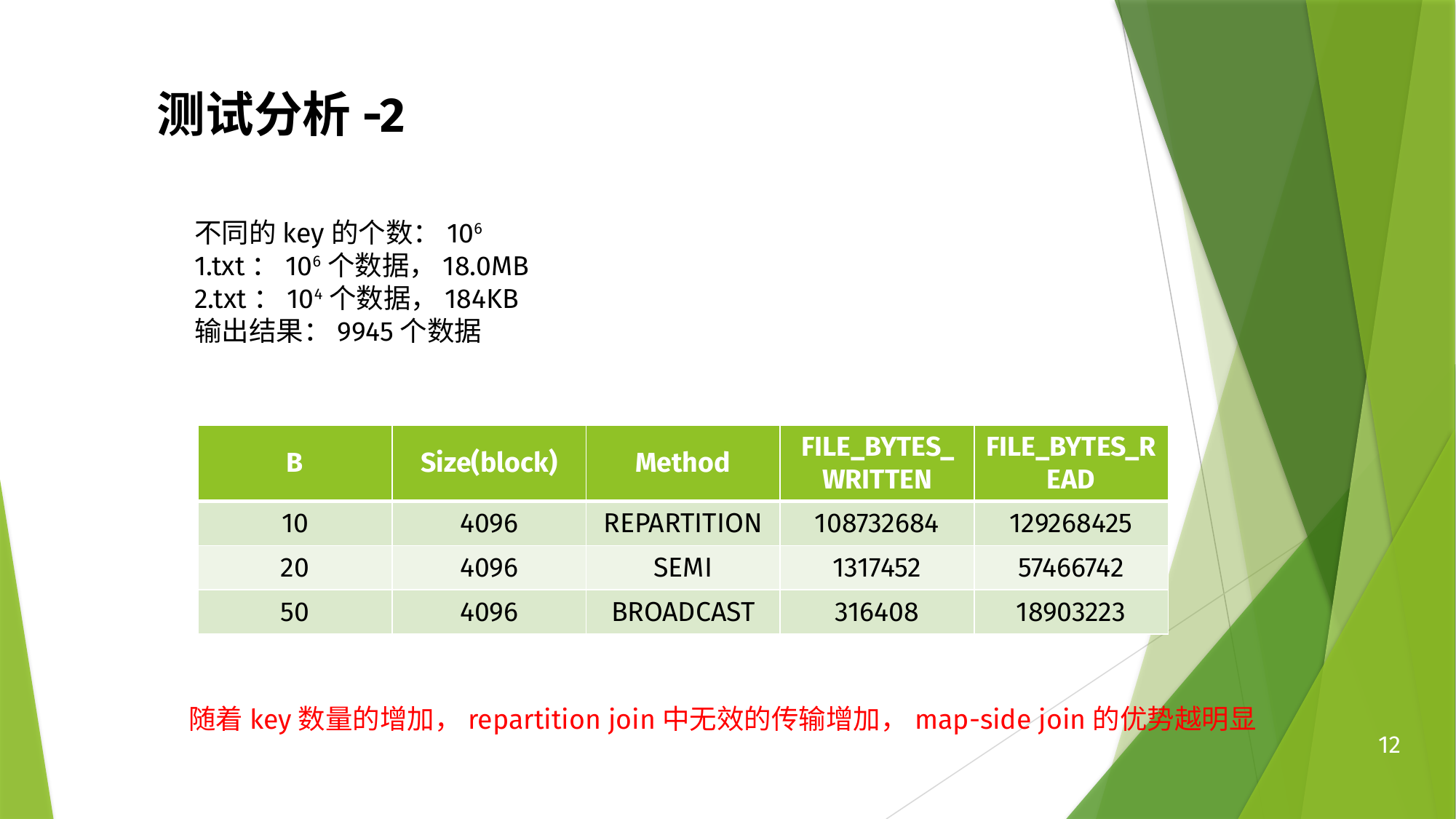

测试分析-2
不同的key的个数：106
1.txt：106个数据，18.0MB
2.txt：104个数据，184KB
输出结果：9945个数据
| B | Size(block) | Method | FILE\_BYTES\_WRITTEN | FILE\_BYTES\_READ |
| --- | --- | --- | --- | --- |
| 10 | 4096 | REPARTITION | 108732684 | 129268425 |
| 20 | 4096 | SEMI | 1317452 | 57466742 |
| 50 | 4096 | BROADCAST | 316408 | 18903223 |
随着key数量的增加，repartition join中无效的传输增加，map-side join的优势越明显
12